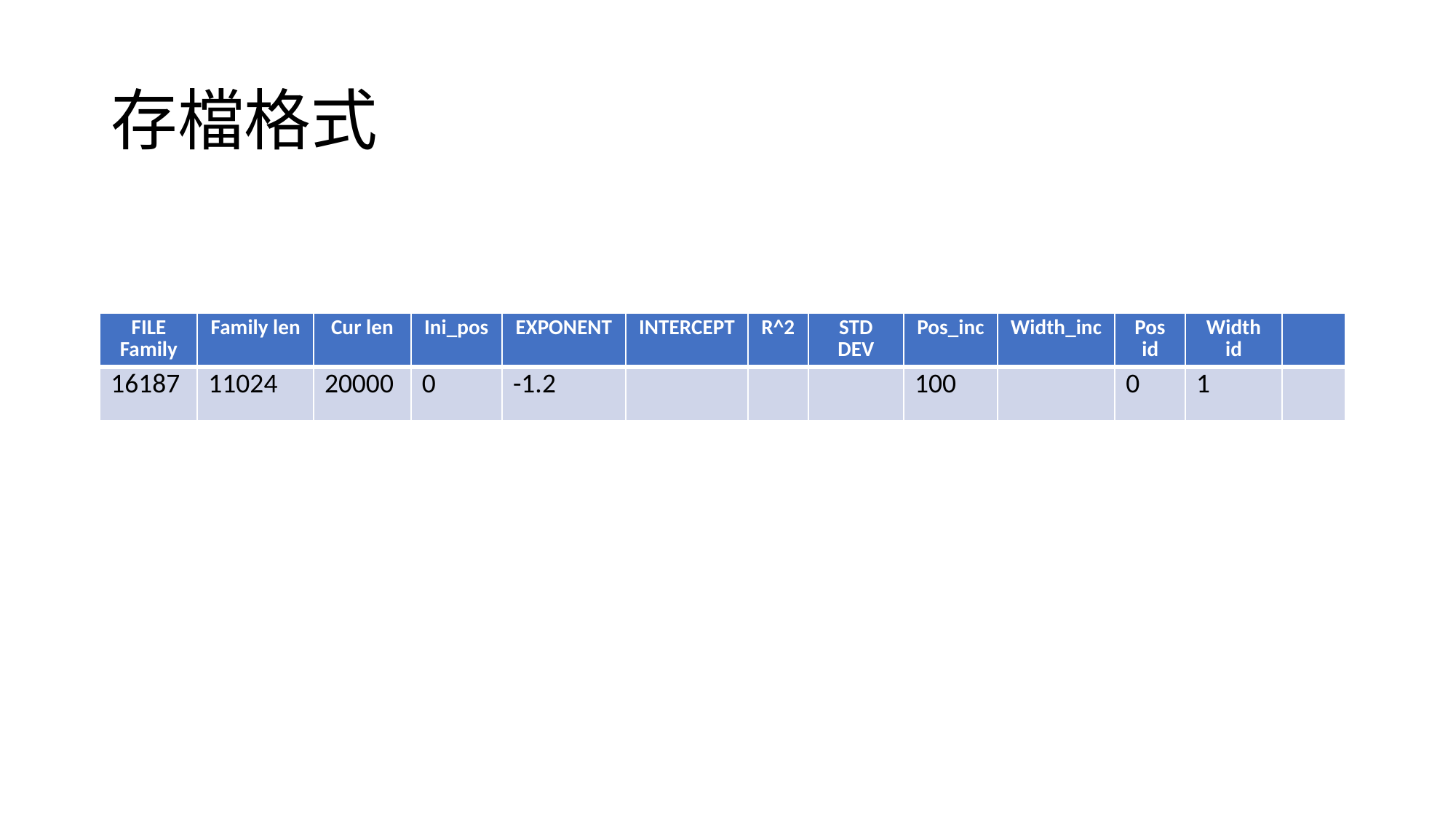

# 存檔格式

| FILE Family | Family len | Cur len | Ini\_pos | EXPONENT | INTERCEPT | R^2 | STD DEV | Pos\_inc | Width\_inc | Pos id | Width id |  |
| --- | --- | --- | --- | --- | --- | --- | --- | --- | --- | --- | --- | --- |
| 16187 | 11024 | 20000 | 0 | -1.2 |  |  |  | 100 |  | 0 | 1 |  |